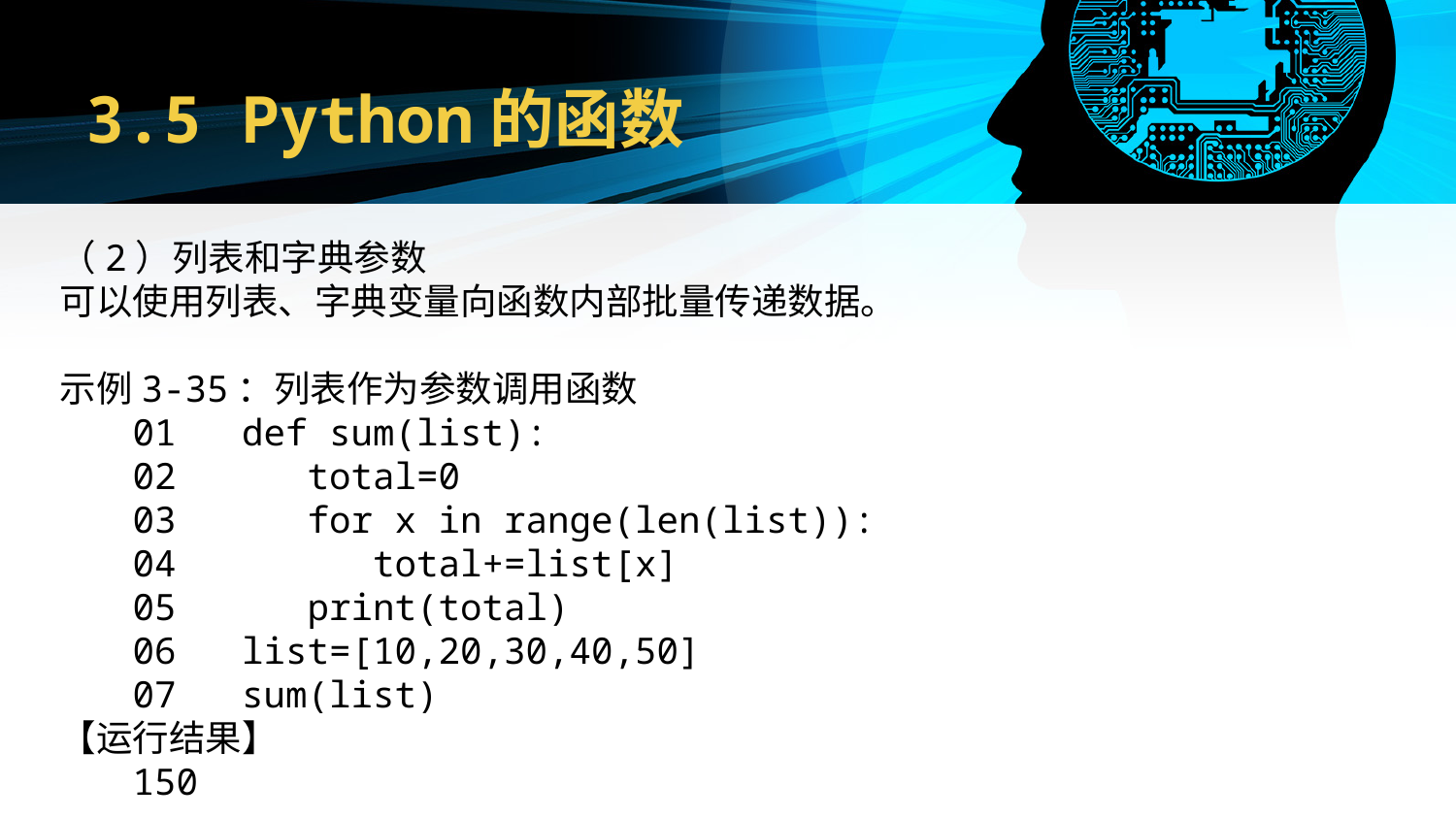

# 3.5 Python的函数
（2）列表和字典参数
可以使用列表、字典变量向函数内部批量传递数据。

示例3-35：列表作为参数调用函数
01   def sum(list):
02      total=0
03      for x in range(len(list)):
04         total+=list[x]
05      print(total)
06   list=[10,20,30,40,50]
07   sum(list)
【运行结果】
150